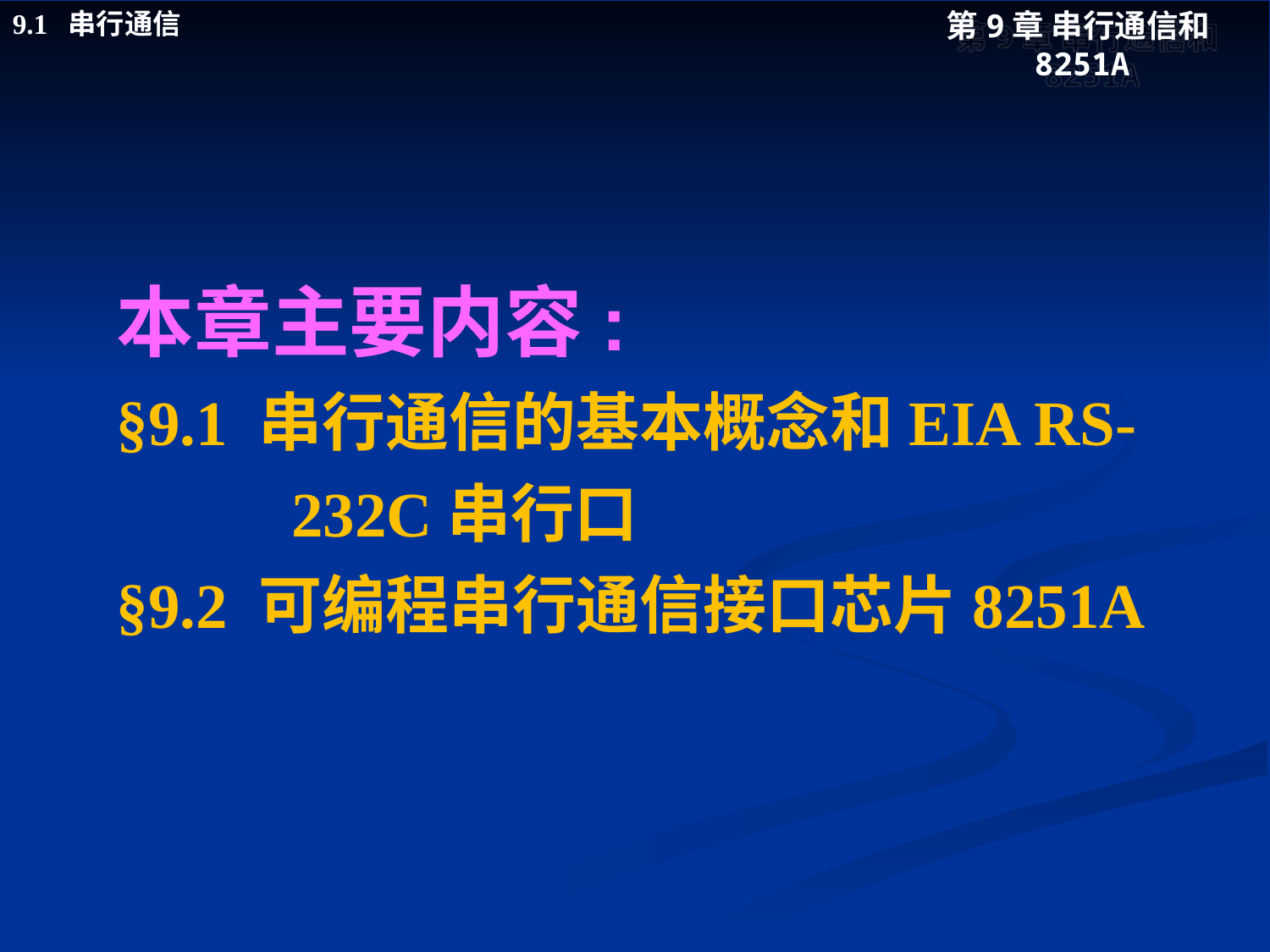

# 本章主要内容: §9.1 串行通信的基本概念和EIA RS- 232C串行口 §9.2 可编程串行通信接口芯片8251A